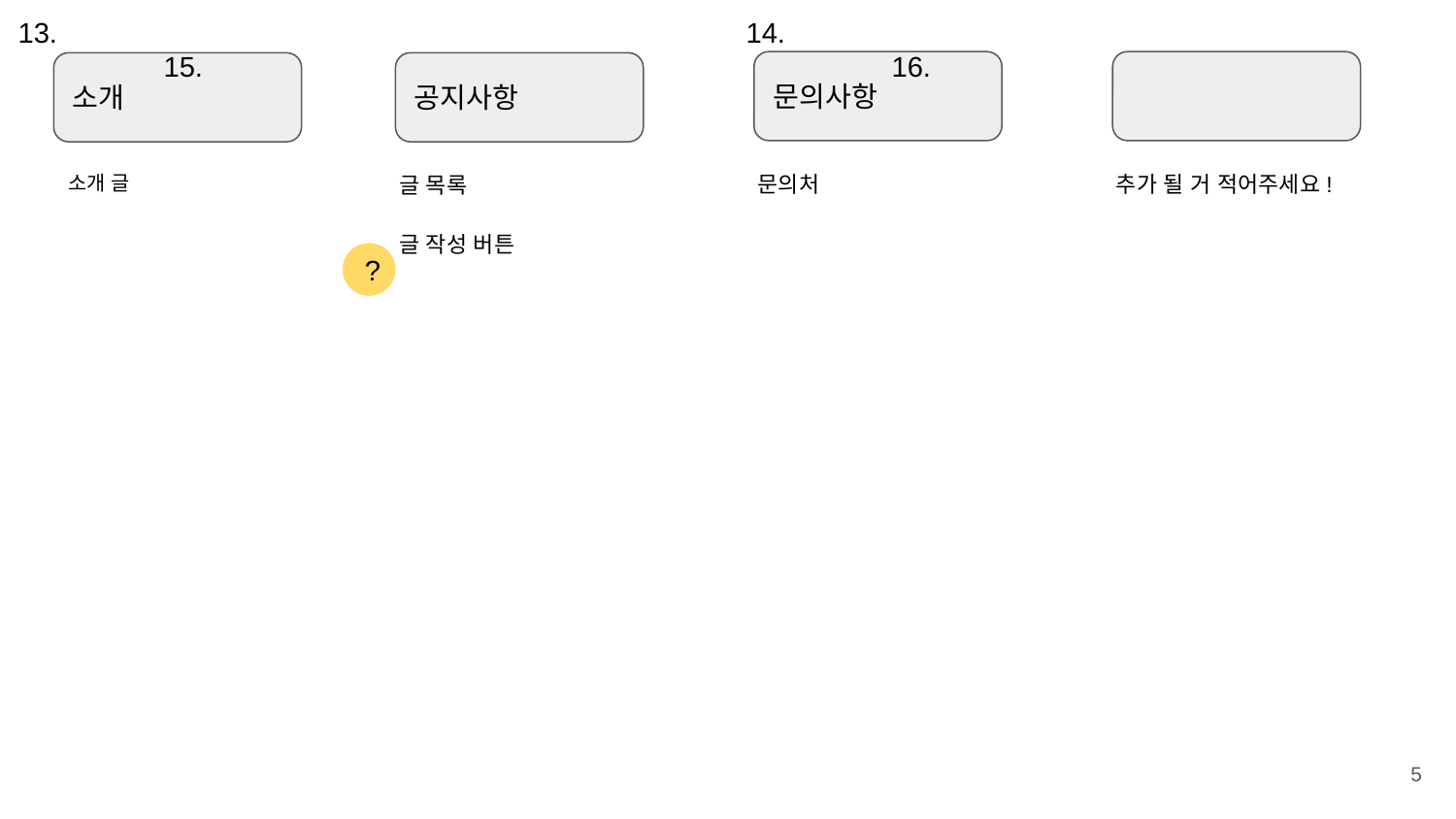

13.					14.					15.					16.
문의사항

소개
공지사항
소개 글
문의처

추가 될 거 적어주세요!
글 목록
글 작성 버튼

?
5